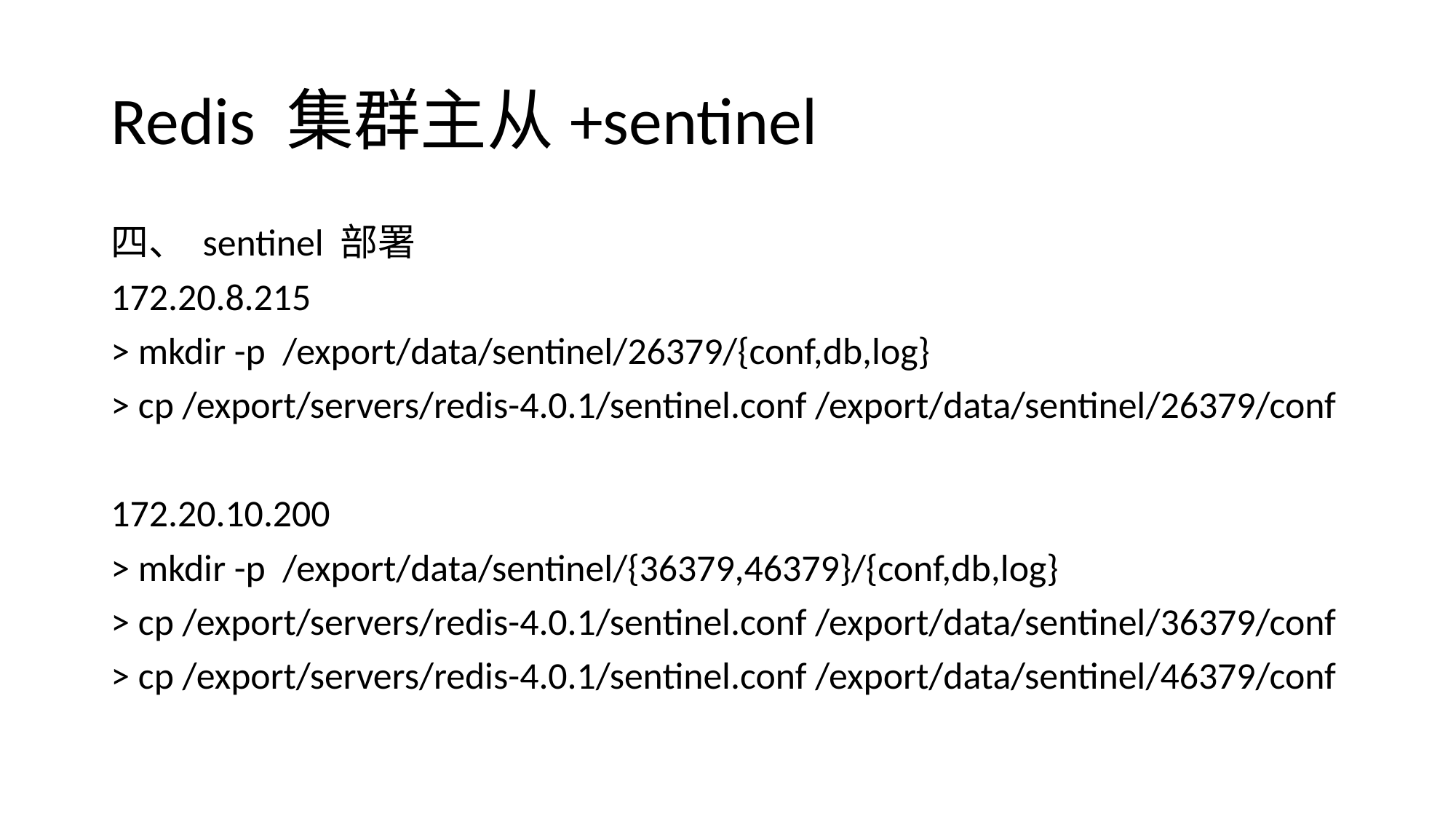

# Redis 集群主从+sentinel
四、 sentinel 部署
172.20.8.215
> mkdir -p  /export/data/sentinel/26379/{conf,db,log}
> cp /export/servers/redis-4.0.1/sentinel.conf /export/data/sentinel/26379/conf

172.20.10.200
> mkdir -p  /export/data/sentinel/{36379,46379}/{conf,db,log}
> cp /export/servers/redis-4.0.1/sentinel.conf /export/data/sentinel/36379/conf
> cp /export/servers/redis-4.0.1/sentinel.conf /export/data/sentinel/46379/conf